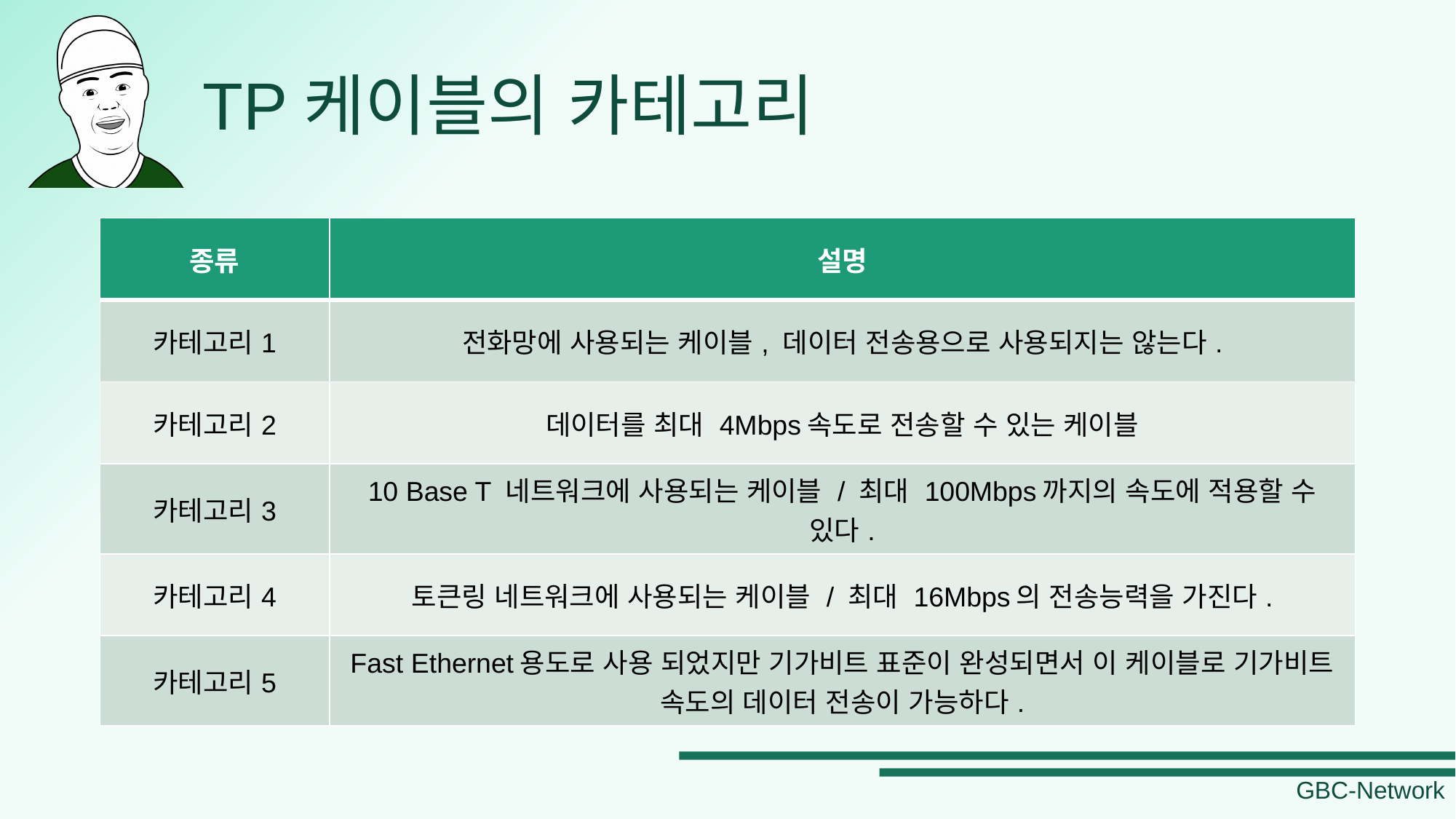

# TP케이블의 카테고리
| 종류 | 설명 |
| --- | --- |
| 카테고리1 | 전화망에 사용되는 케이블, 데이터 전송용으로 사용되지는 않는다. |
| 카테고리2 | 데이터를 최대 4Mbps속도로 전송할 수 있는 케이블 |
| 카테고리3 | 10 Base T 네트워크에 사용되는 케이블 / 최대 100Mbps까지의 속도에 적용할 수 있다. |
| 카테고리4 | 토큰링 네트워크에 사용되는 케이블 / 최대 16Mbps의 전송능력을 가진다. |
| 카테고리5 | Fast Ethernet용도로 사용 되었지만 기가비트 표준이 완성되면서 이 케이블로 기가비트 속도의 데이터 전송이 가능하다. |